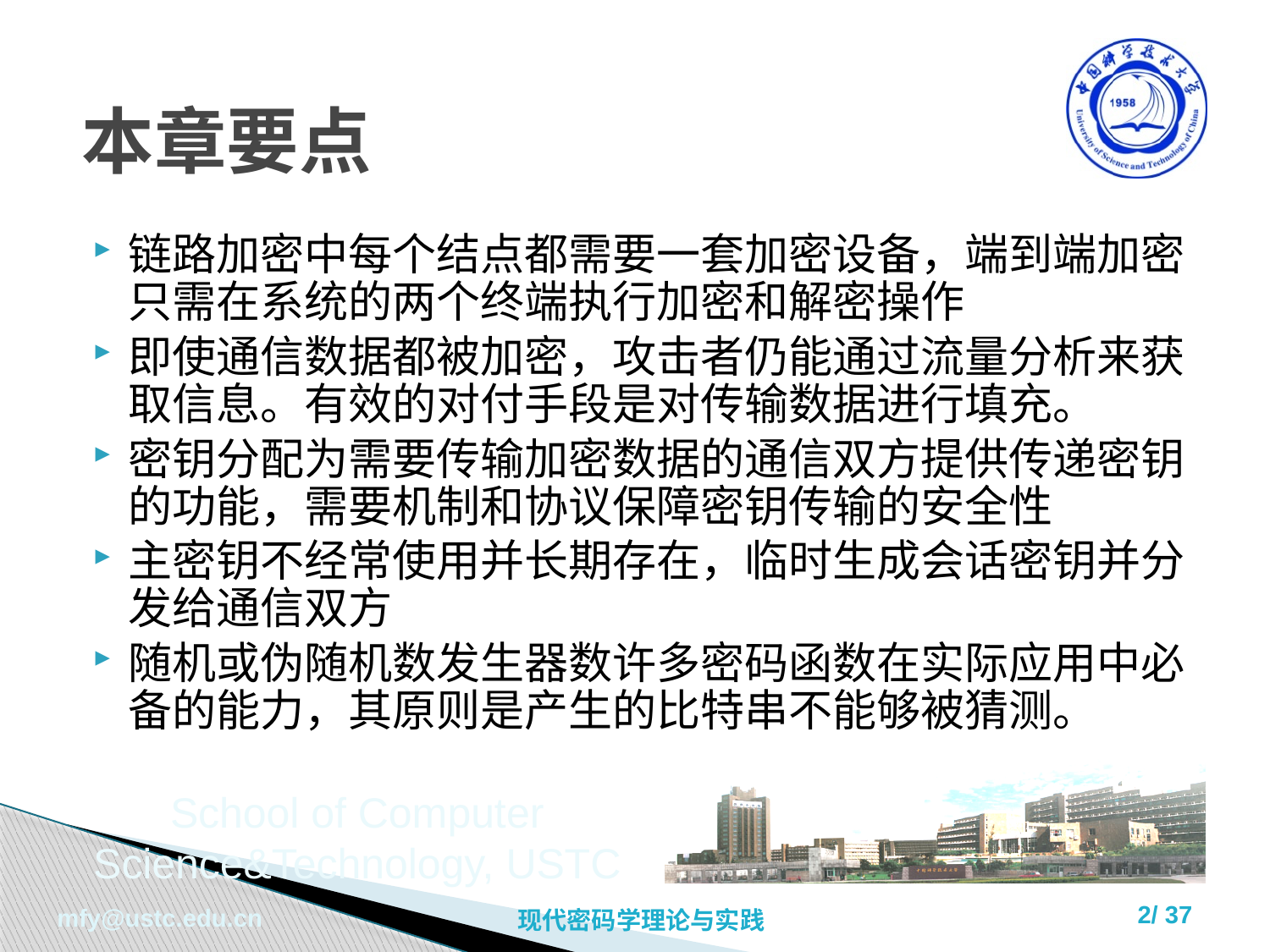

# 本章要点
链路加密中每个结点都需要一套加密设备，端到端加密只需在系统的两个终端执行加密和解密操作
即使通信数据都被加密，攻击者仍能通过流量分析来获取信息。有效的对付手段是对传输数据进行填充。
密钥分配为需要传输加密数据的通信双方提供传递密钥的功能，需要机制和协议保障密钥传输的安全性
主密钥不经常使用并长期存在，临时生成会话密钥并分发给通信双方
随机或伪随机数发生器数许多密码函数在实际应用中必备的能力，其原则是产生的比特串不能够被猜测。